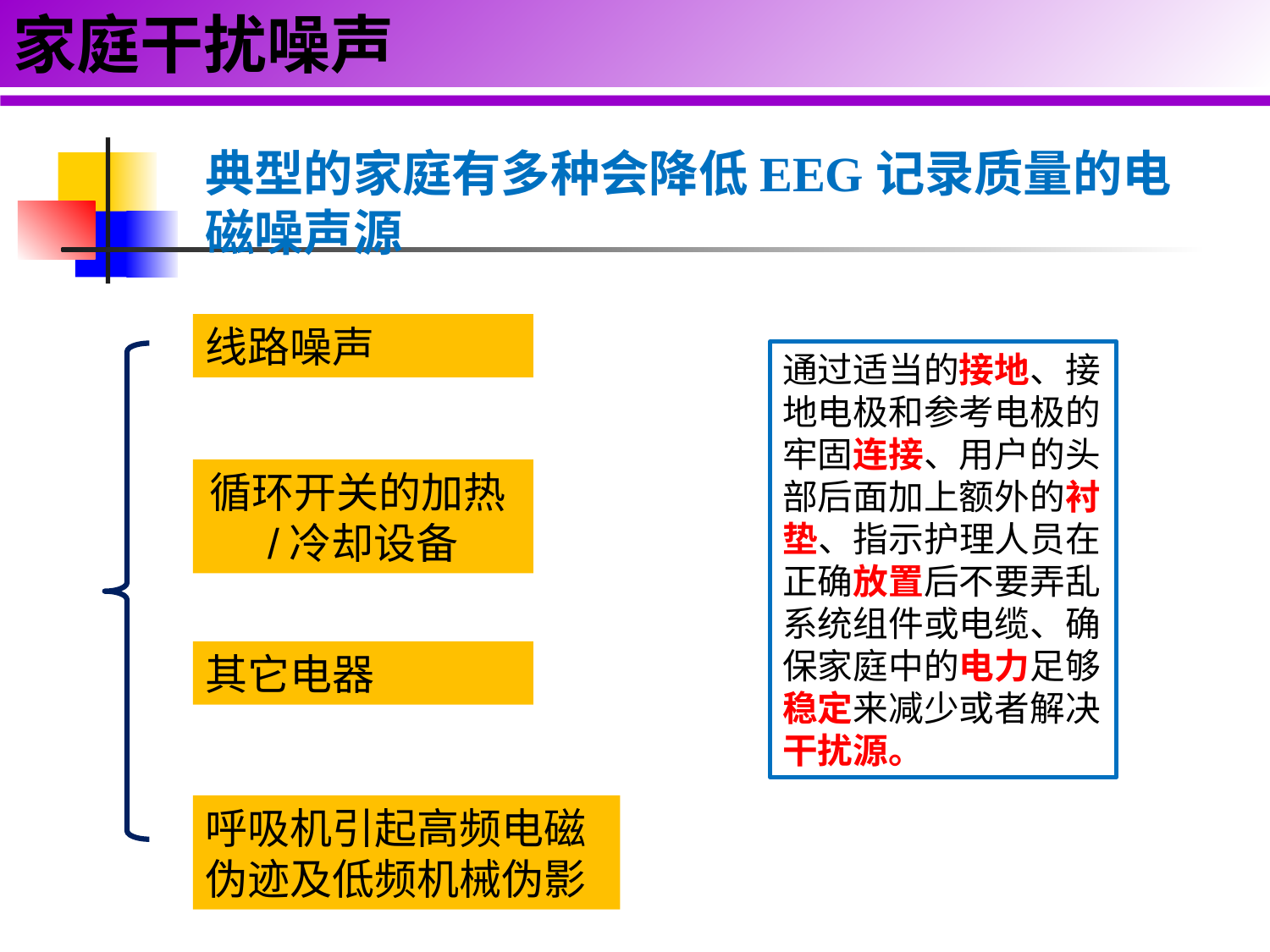

家庭干扰噪声

典型的家庭有多种会降低EEG记录质量的电磁噪声源
线路噪声
通过适当的接地、接地电极和参考电极的牢固连接、用户的头部后面加上额外的衬垫、指示护理人员在正确放置后不要弄乱系统组件或电缆、确保家庭中的电力足够稳定来减少或者解决干扰源。

循环开关的加热/冷却设备
其它电器
呼吸机引起高频电磁伪迹及低频机械伪影